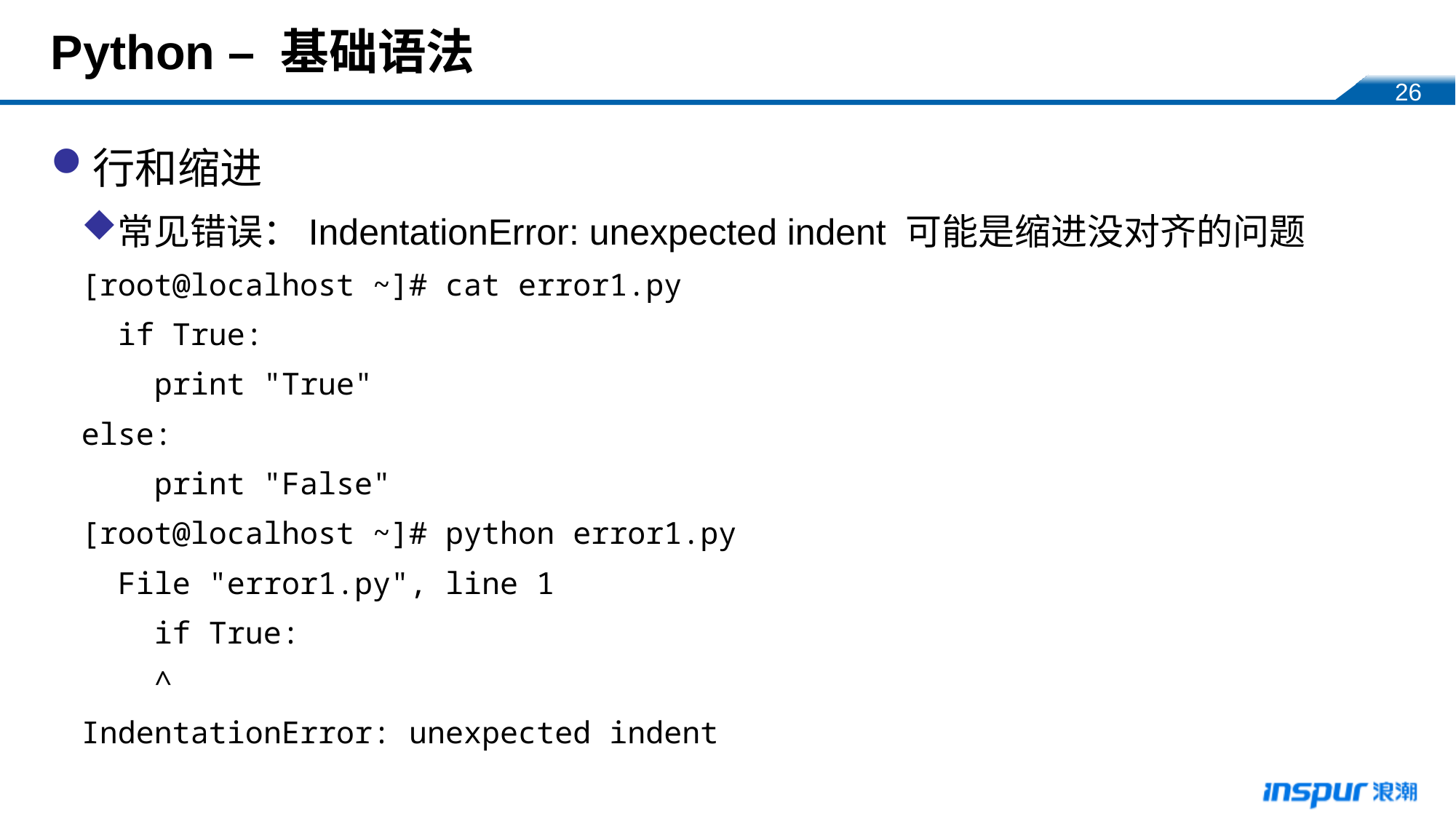

# Python – 基础语法
行和缩进
常见错误：IndentationError: unexpected indent 可能是缩进没对齐的问题
[root@localhost ~]# cat error1.py
  if True:
    print "True"
else:
    print "False"
[root@localhost ~]# python error1.py
  File "error1.py", line 1
    if True:
    ^
IndentationError: unexpected indent